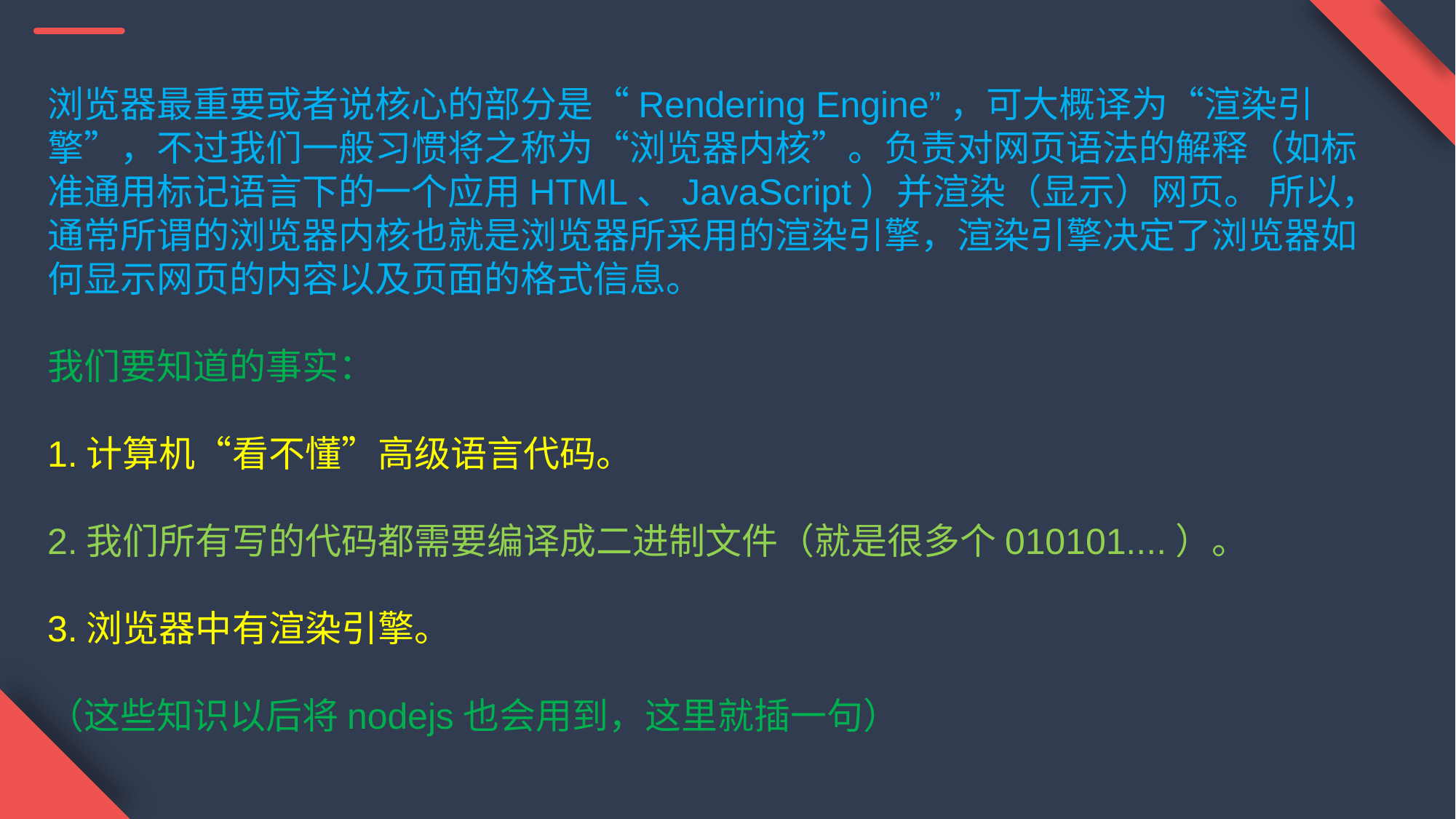

浏览器最重要或者说核心的部分是“Rendering Engine”，可大概译为“渲染引擎”，不过我们一般习惯将之称为“浏览器内核”。负责对网页语法的解释（如标准通用标记语言下的一个应用HTML、JavaScript）并渲染（显示）网页。 所以，通常所谓的浏览器内核也就是浏览器所采用的渲染引擎，渲染引擎决定了浏览器如何显示网页的内容以及页面的格式信息。

我们要知道的事实：

1.计算机“看不懂”高级语言代码。

2.我们所有写的代码都需要编译成二进制文件（就是很多个010101....）。

3.浏览器中有渲染引擎。

（这些知识以后将nodejs也会用到，这里就插一句）